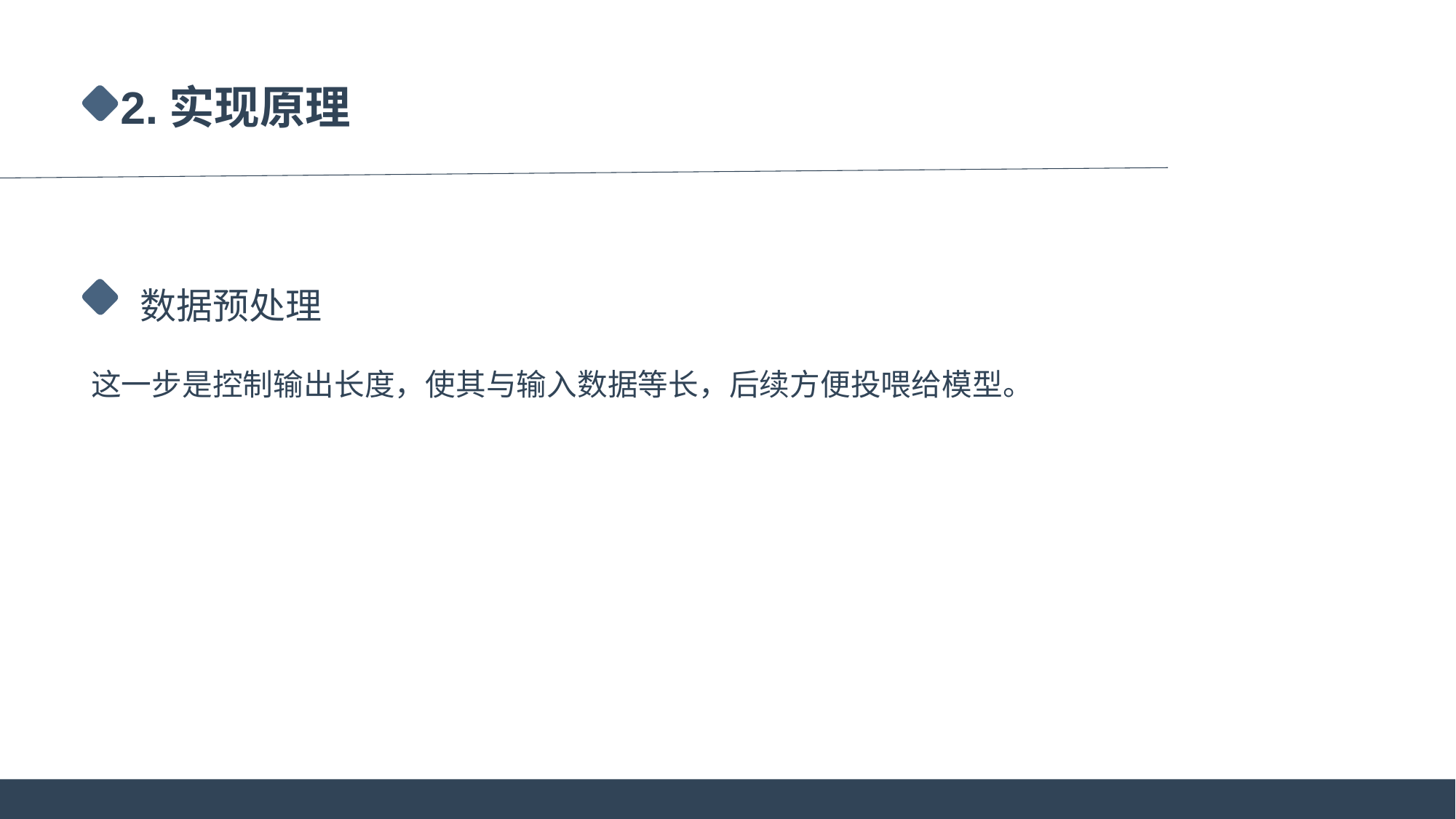

2.实现原理

数据预处理

这一步是控制输出长度，使其与输入数据等长，后续方便投喂给模型。